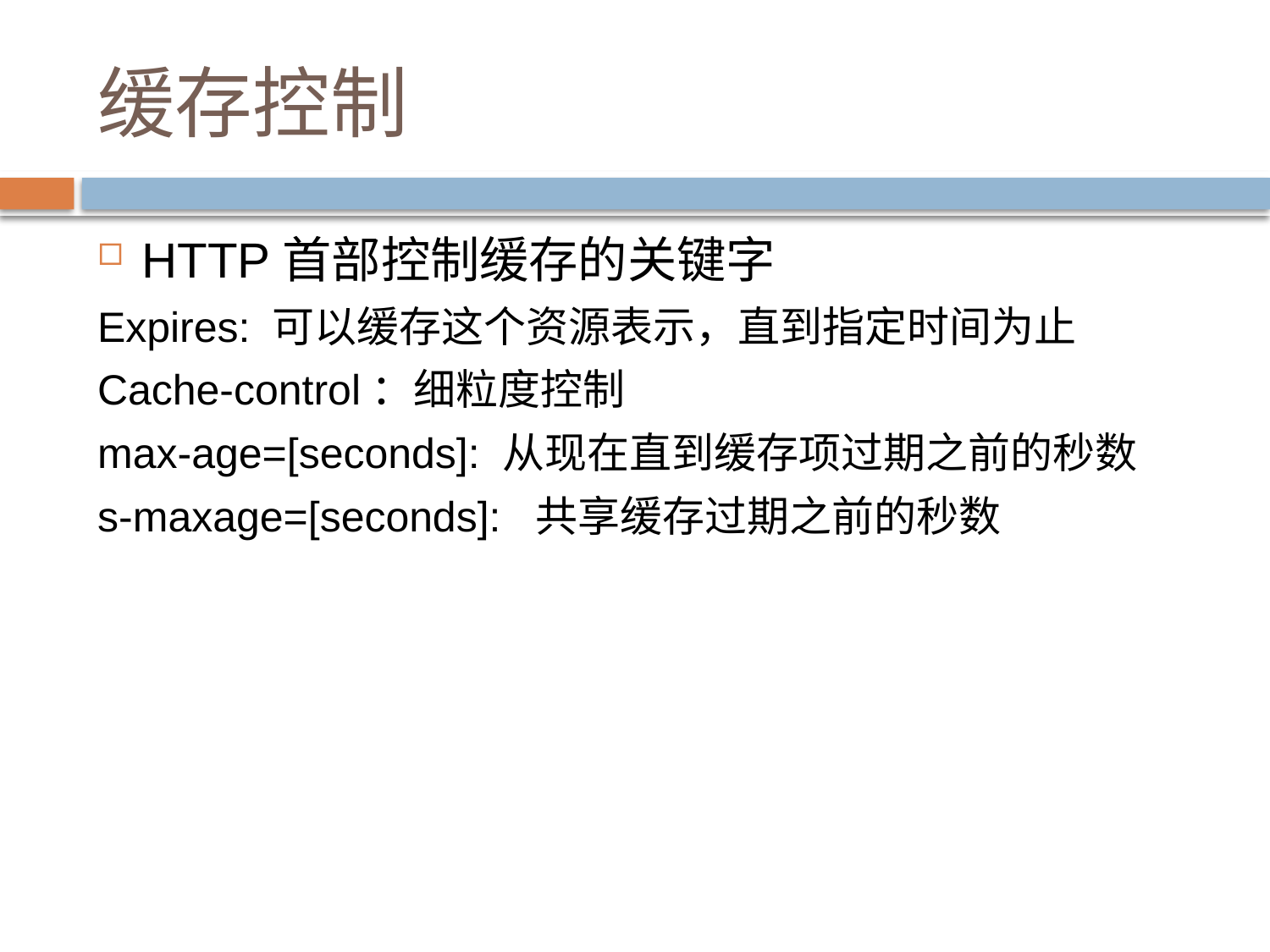

# 缓存控制
HTTP首部控制缓存的关键字
Expires: 可以缓存这个资源表示，直到指定时间为止
Cache-control：细粒度控制
max-age=[seconds]: 从现在直到缓存项过期之前的秒数
s-maxage=[seconds]:  共享缓存过期之前的秒数